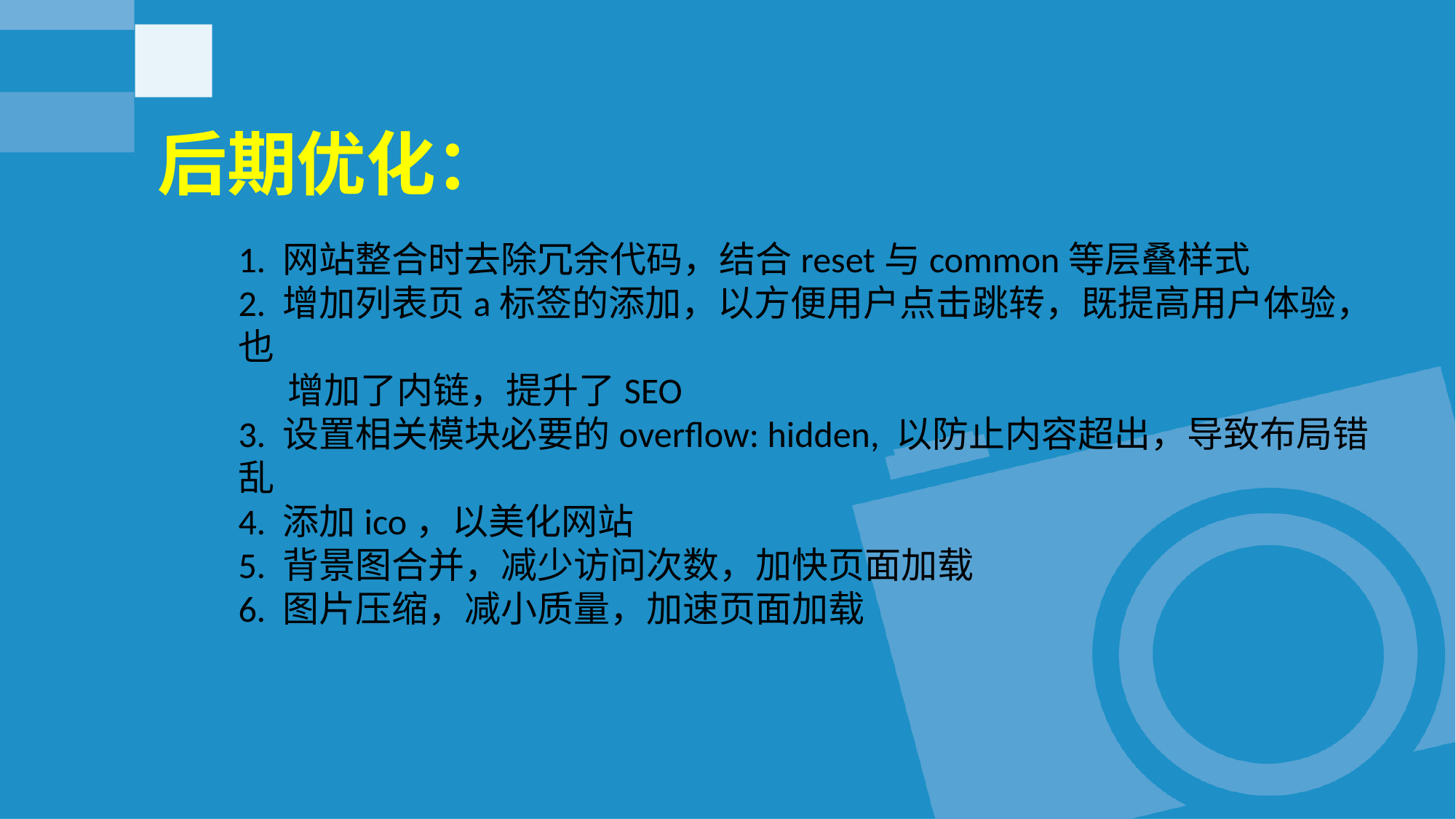

后期优化：

1. 网站整合时去除冗余代码，结合reset与common等层叠样式
2. 增加列表页a标签的添加，以方便用户点击跳转，既提高用户体验，也
     增加了内链，提升了SEO
3. 设置相关模块必要的overflow: hidden, 以防止内容超出，导致布局错乱
4. 添加ico，以美化网站
5. 背景图合并，减少访问次数，加快页面加载
6. 图片压缩，减小质量，加速页面加载